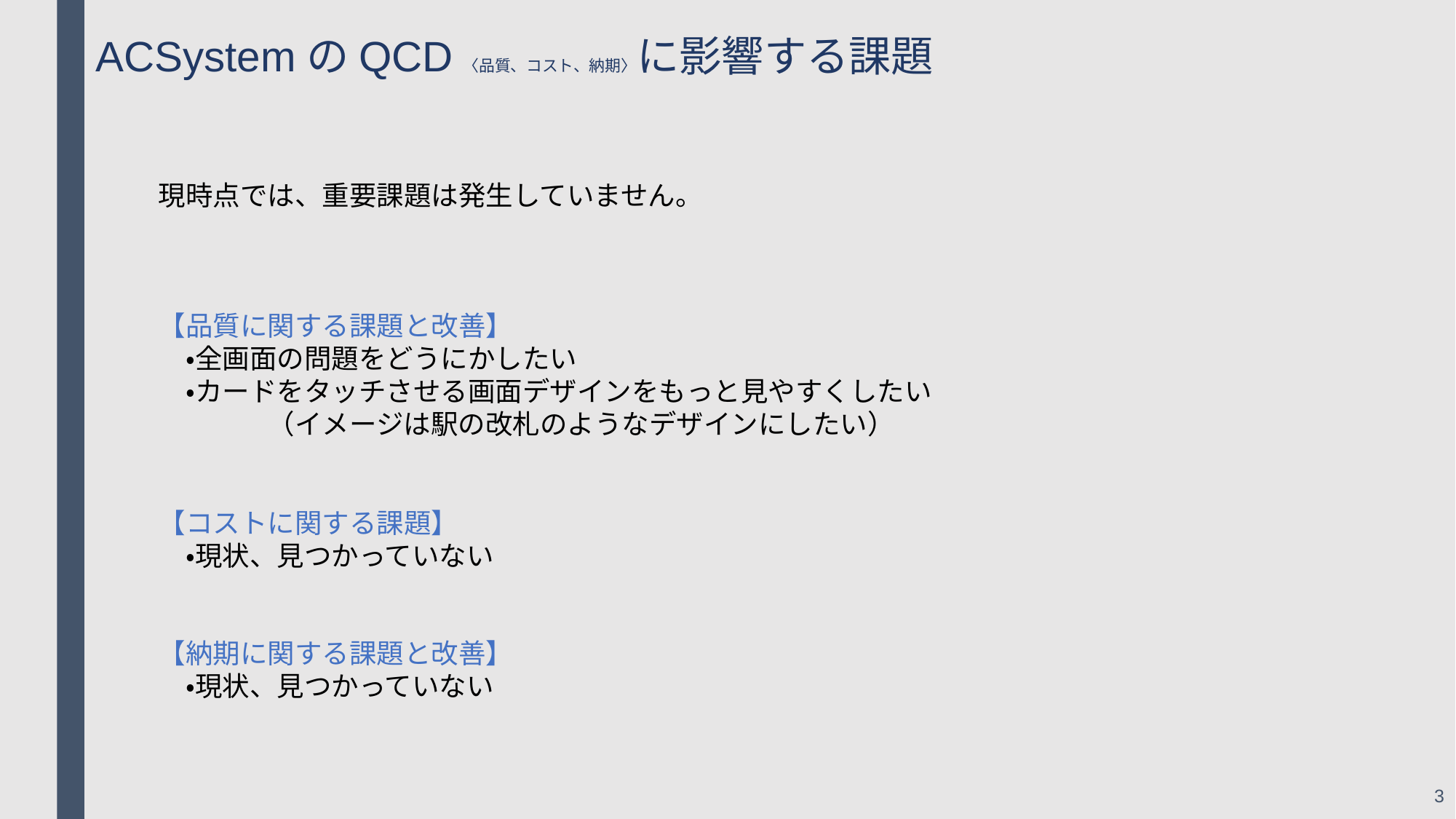

ACSystemのQCD〈品質、コスト、納期〉に影響する課題
現時点では、重要課題は発生していません。
【品質に関する課題と改善】
　・全画面の問題をどうにかしたい
　・カードをタッチさせる画面デザインをもっと見やすくしたい
	（イメージは駅の改札のようなデザインにしたい）
【コストに関する課題】
　・現状、見つかっていない
【納期に関する課題と改善】
　・現状、見つかっていない
3